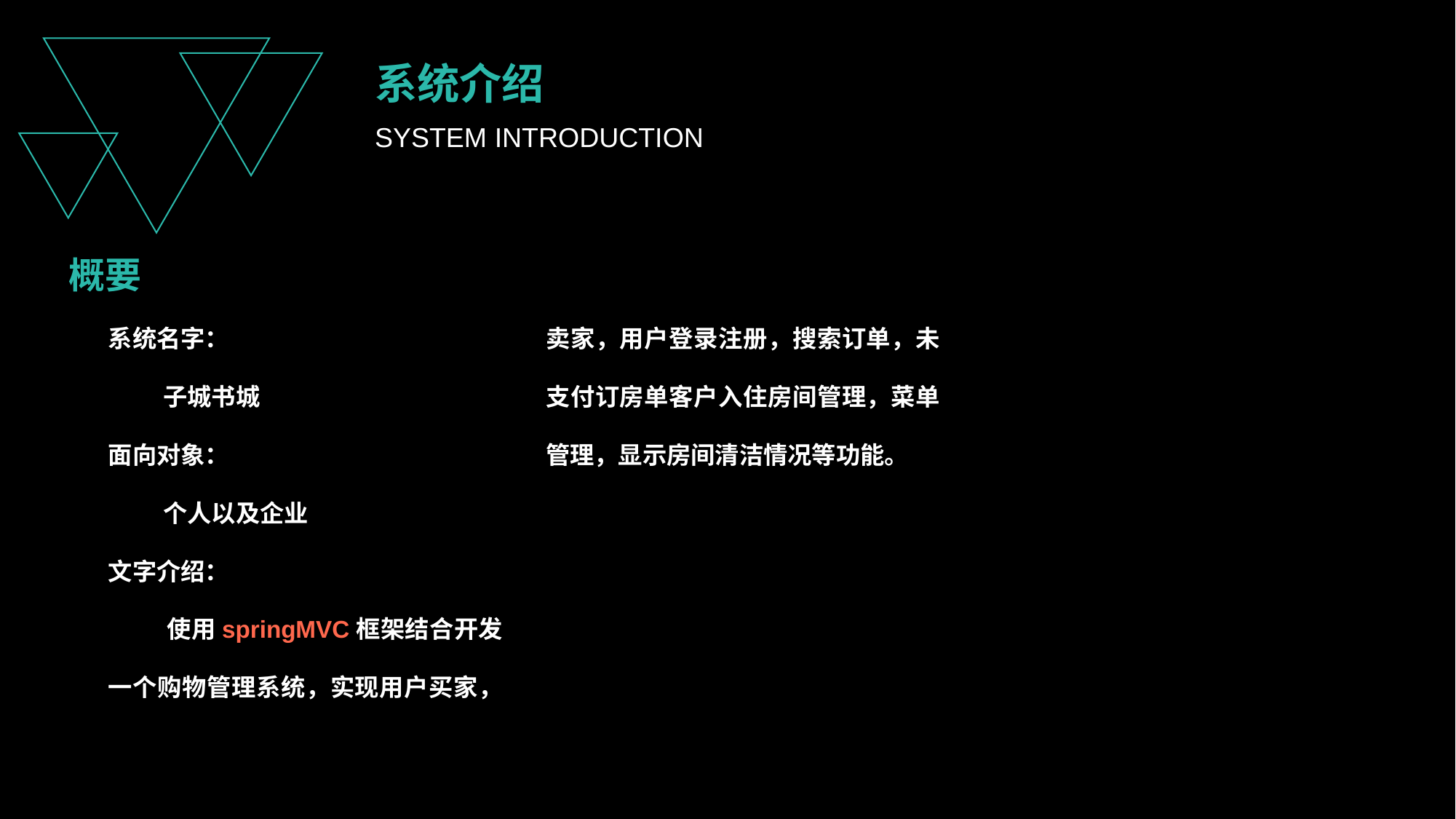

系统介绍

SYSTEM INTRODUCTION

概要
系统名字：
         子城书城
面向对象：
         个人以及企业
文字介绍：
         使用springMVC框架结合开发一个购物管理系统，实现用户买家，卖家，用户登录注册，搜索订单，未支付订房单客户入住房间管理，菜单管理，显示房间清洁情况等功能。